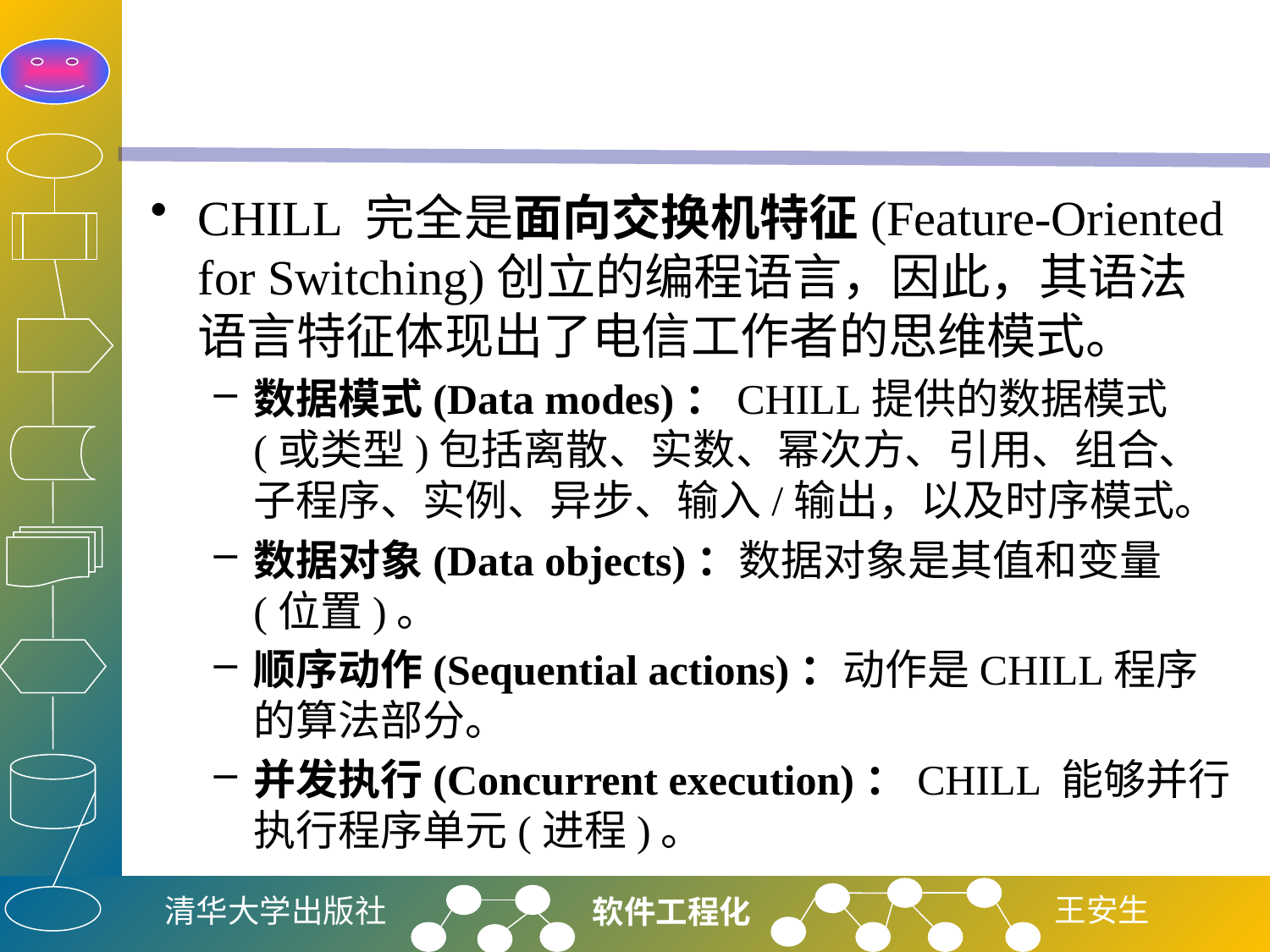

#
CHILL 完全是面向交换机特征(Feature-Oriented for Switching)创立的编程语言，因此，其语法语言特征体现出了电信工作者的思维模式。
数据模式(Data modes)：CHILL提供的数据模式(或类型)包括离散、实数、幂次方、引用、组合、子程序、实例、异步、输入/输出，以及时序模式。
数据对象(Data objects)：数据对象是其值和变量(位置)。
顺序动作(Sequential actions)：动作是CHILL程序的算法部分。
并发执行(Concurrent execution)：CHILL 能够并行执行程序单元(进程)。